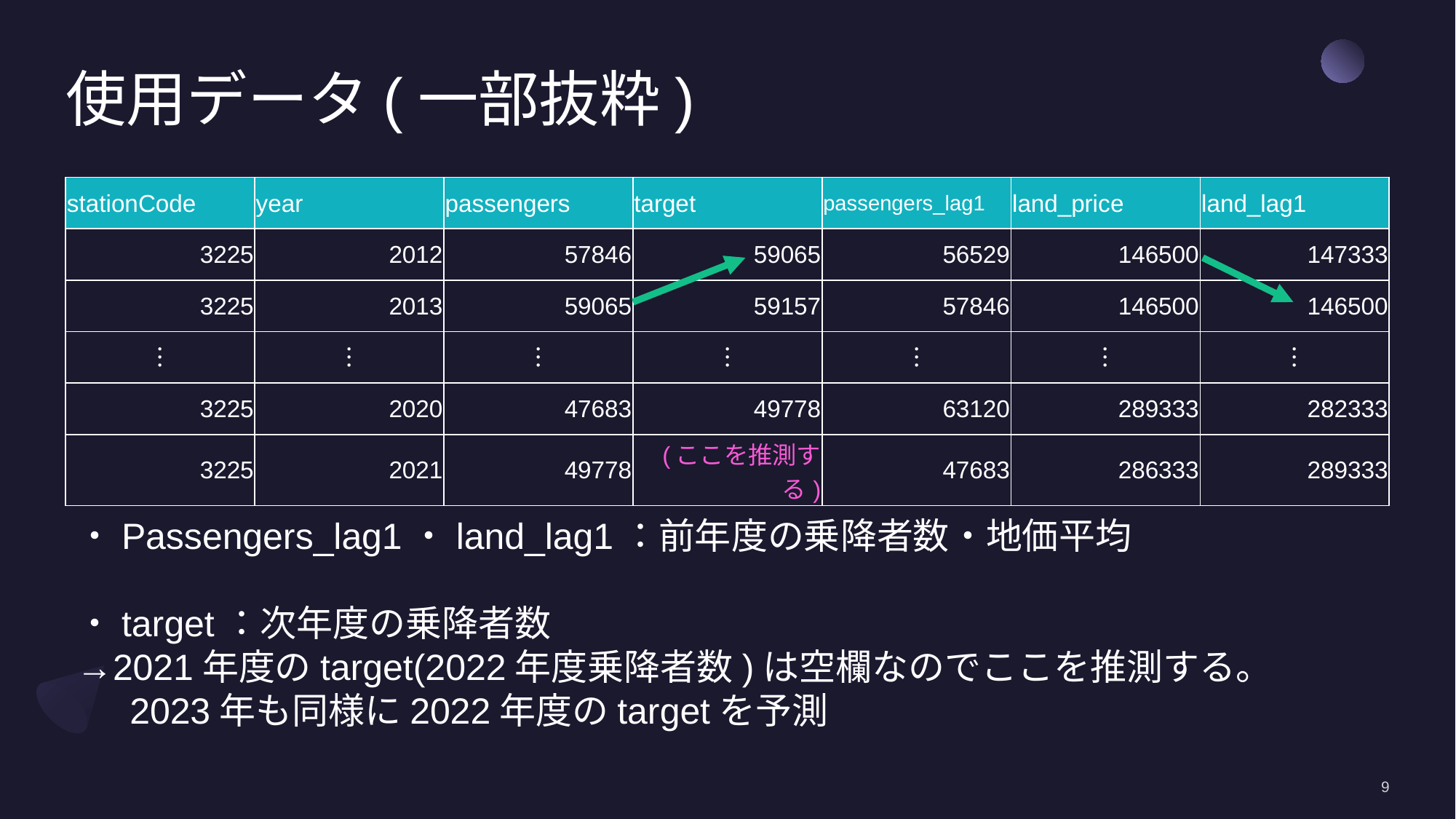

# 使用データ(一部抜粋)
| stationCode | year | passengers | target | passengers\_lag1 | land\_price | land\_lag1 |
| --- | --- | --- | --- | --- | --- | --- |
| 3225 | 2012 | 57846 | 59065 | 56529 | 146500 | 147333 |
| 3225 | 2013 | 59065 | 59157 | 57846 | 146500 | 146500 |
| ︙ | ︙ | ︙ | ︙ | ︙ | ︙ | ︙ |
| 3225 | 2020 | 47683 | 49778 | 63120 | 289333 | 282333 |
| 3225 | 2021 | 49778 | (ここを推測する) | 47683 | 286333 | 289333 |
・Passengers_lag1・land_lag1：前年度の乗降者数・地価平均

・target：次年度の乗降者数
→2021年度のtarget(2022年度乗降者数)は空欄なのでここを推測する。
　 2023年も同様に2022年度のtargetを予測
9